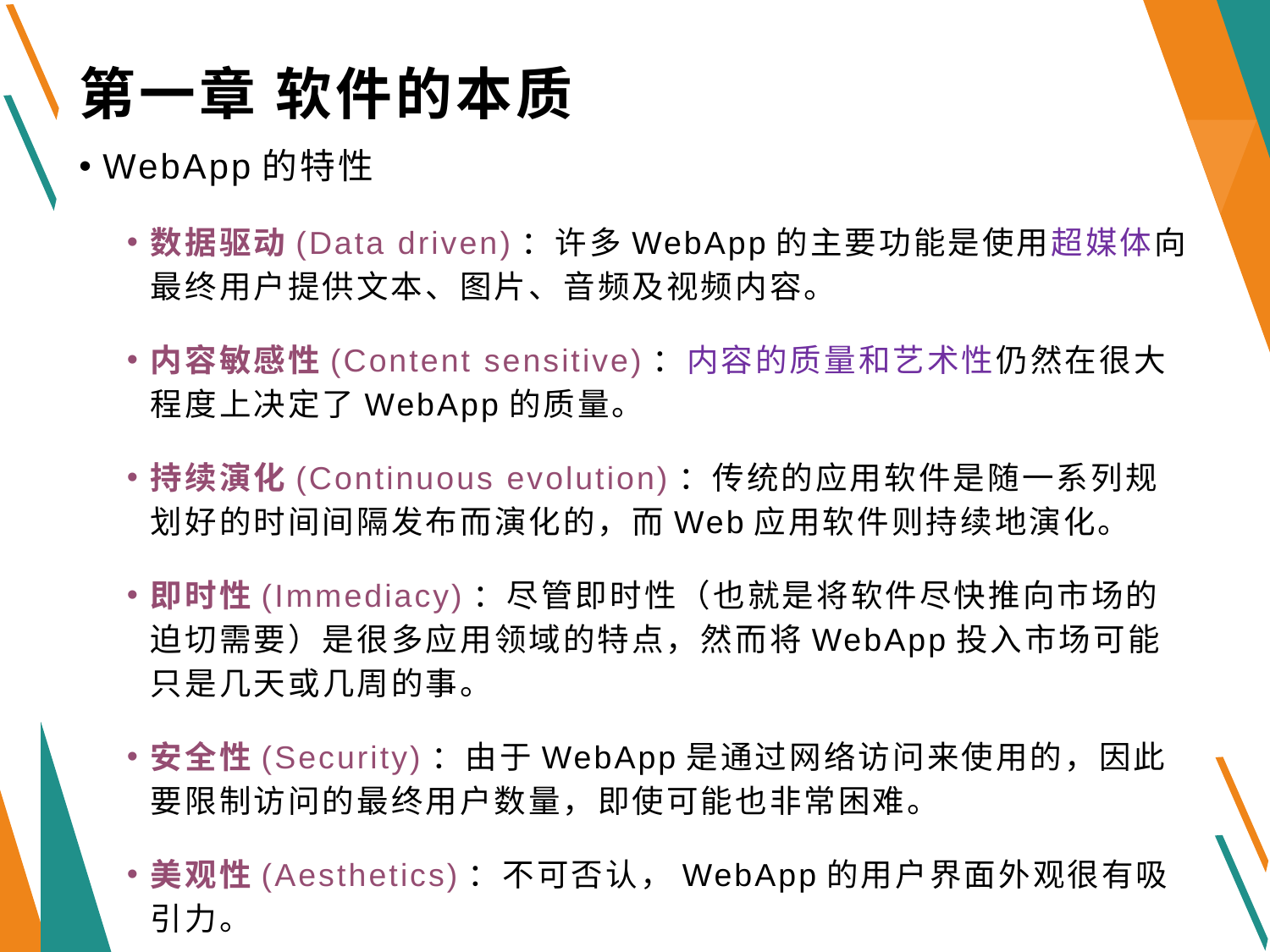

# 第一章 软件的本质
WebApp的特性
数据驱动(Data driven)：许多WebApp的主要功能是使用超媒体向最终用户提供文本、图片、音频及视频内容。
内容敏感性(Content sensitive)：内容的质量和艺术性仍然在很大程度上决定了WebApp的质量。
持续演化(Continuous evolution)：传统的应用软件是随一系列规划好的时间间隔发布而演化的，而Web应用软件则持续地演化。
即时性(Immediacy)：尽管即时性（也就是将软件尽快推向市场的迫切需要）是很多应用领域的特点，然而将WebApp投入市场可能只是几天或几周的事。
安全性(Security)：由于WebApp是通过网络访问来使用的，因此要限制访问的最终用户数量，即使可能也非常困难。
美观性(Aesthetics)：不可否认，WebApp的用户界面外观很有吸引力。